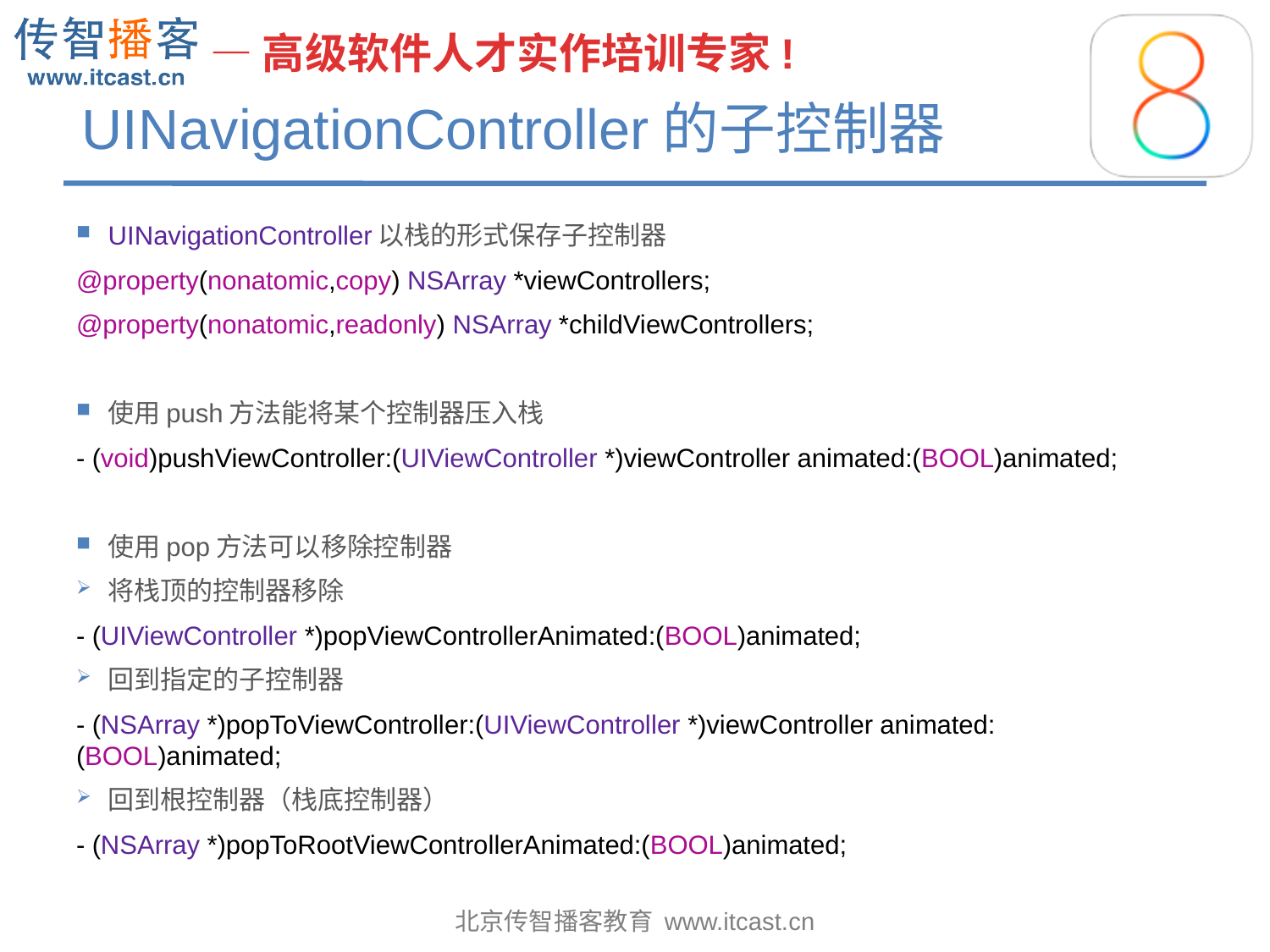

# UINavigationController的子控制器
UINavigationController以栈的形式保存子控制器
@property(nonatomic,copy) NSArray *viewControllers;
@property(nonatomic,readonly) NSArray *childViewControllers;

使用push方法能将某个控制器压入栈
- (void)pushViewController:(UIViewController *)viewController animated:(BOOL)animated;

使用pop方法可以移除控制器
将栈顶的控制器移除
- (UIViewController *)popViewControllerAnimated:(BOOL)animated;
回到指定的子控制器
- (NSArray *)popToViewController:(UIViewController *)viewController animated:(BOOL)animated;
回到根控制器（栈底控制器）
- (NSArray *)popToRootViewControllerAnimated:(BOOL)animated;